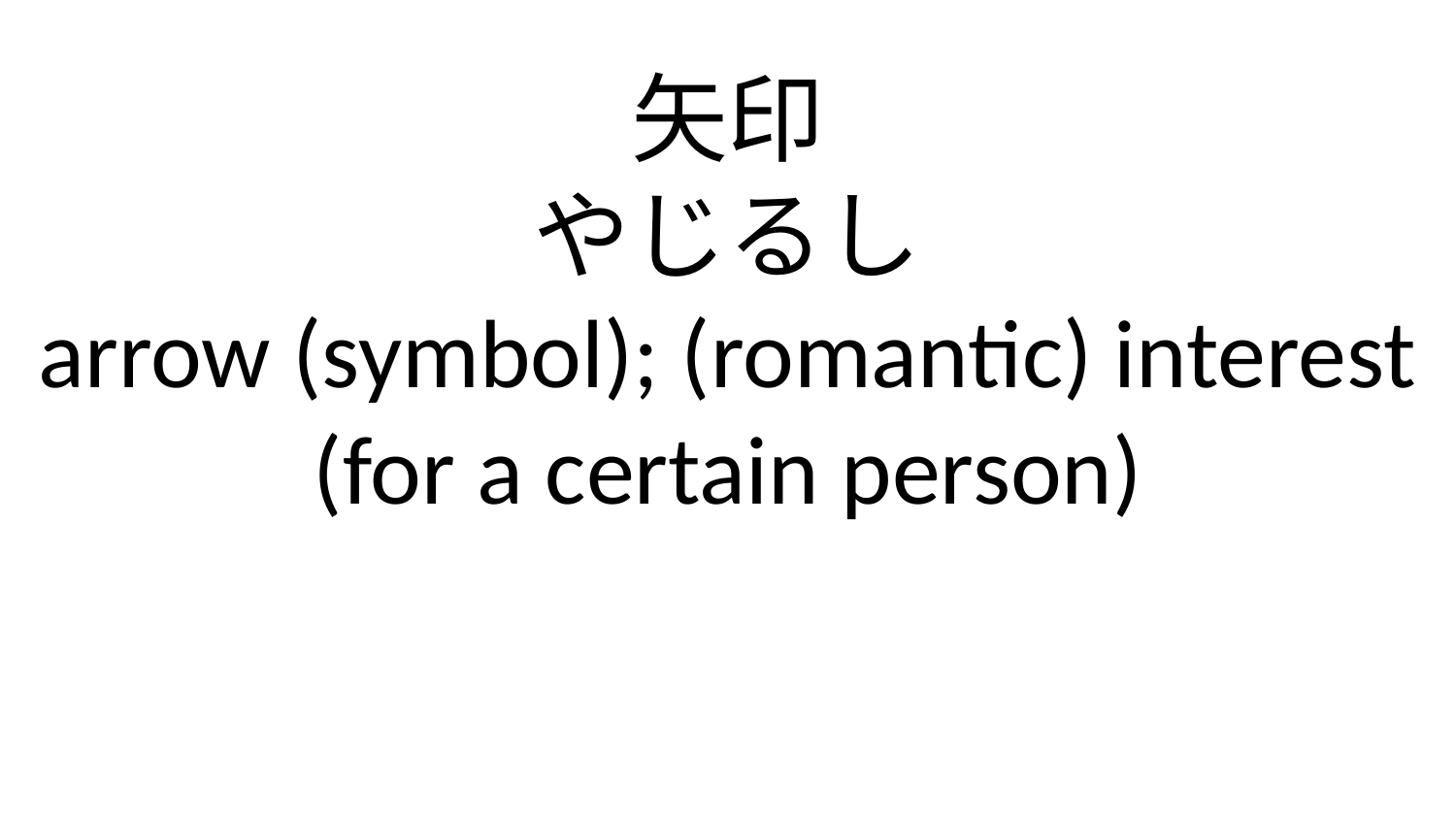

矢印
やじるし
arrow (symbol); (romantic) interest (for a certain person)